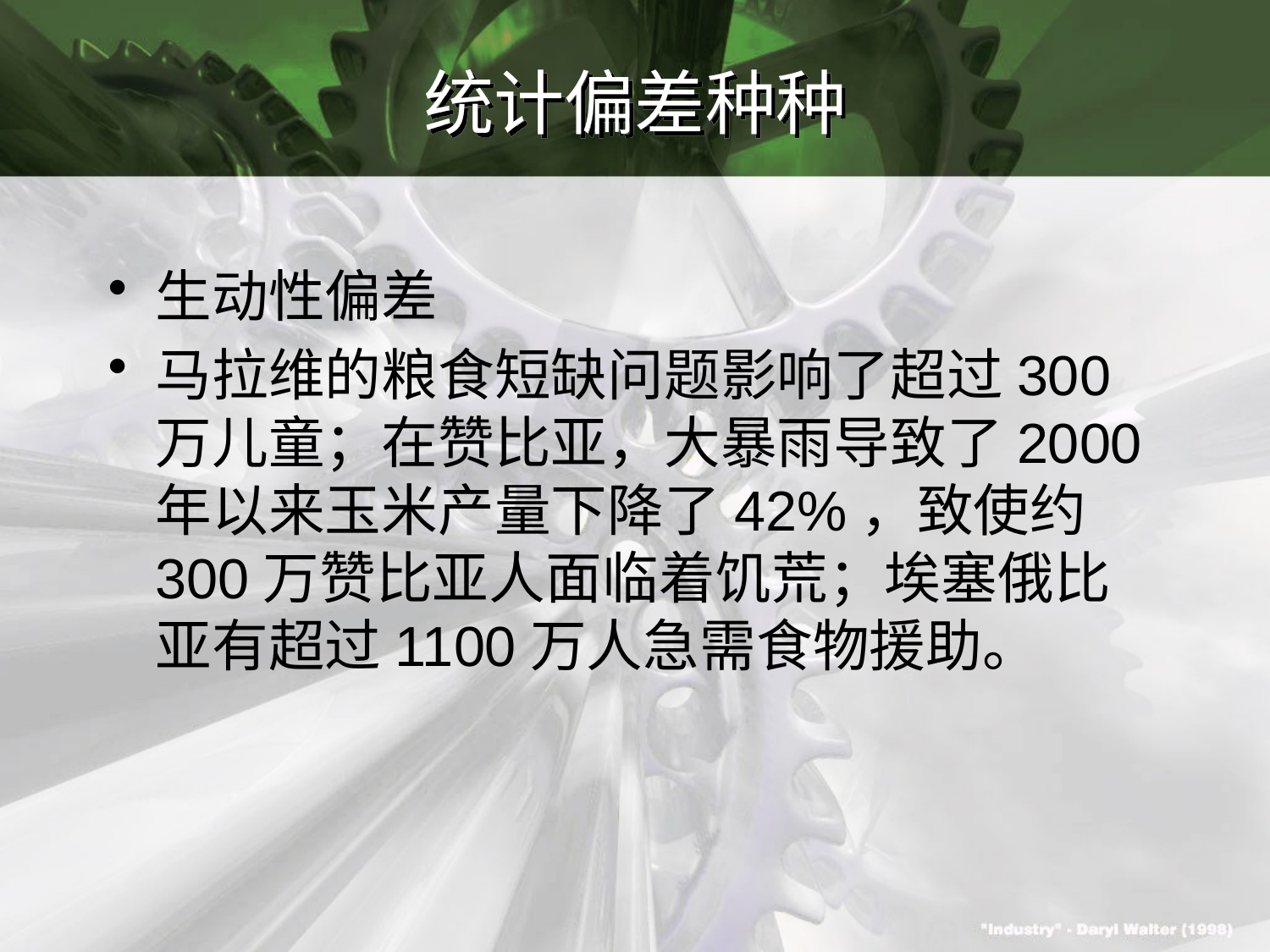

# 统计偏差种种
生动性偏差
马拉维的粮食短缺问题影响了超过300万儿童；在赞比亚，大暴雨导致了2000年以来玉米产量下降了42%，致使约300万赞比亚人面临着饥荒；埃塞俄比亚有超过1100万人急需食物援助。